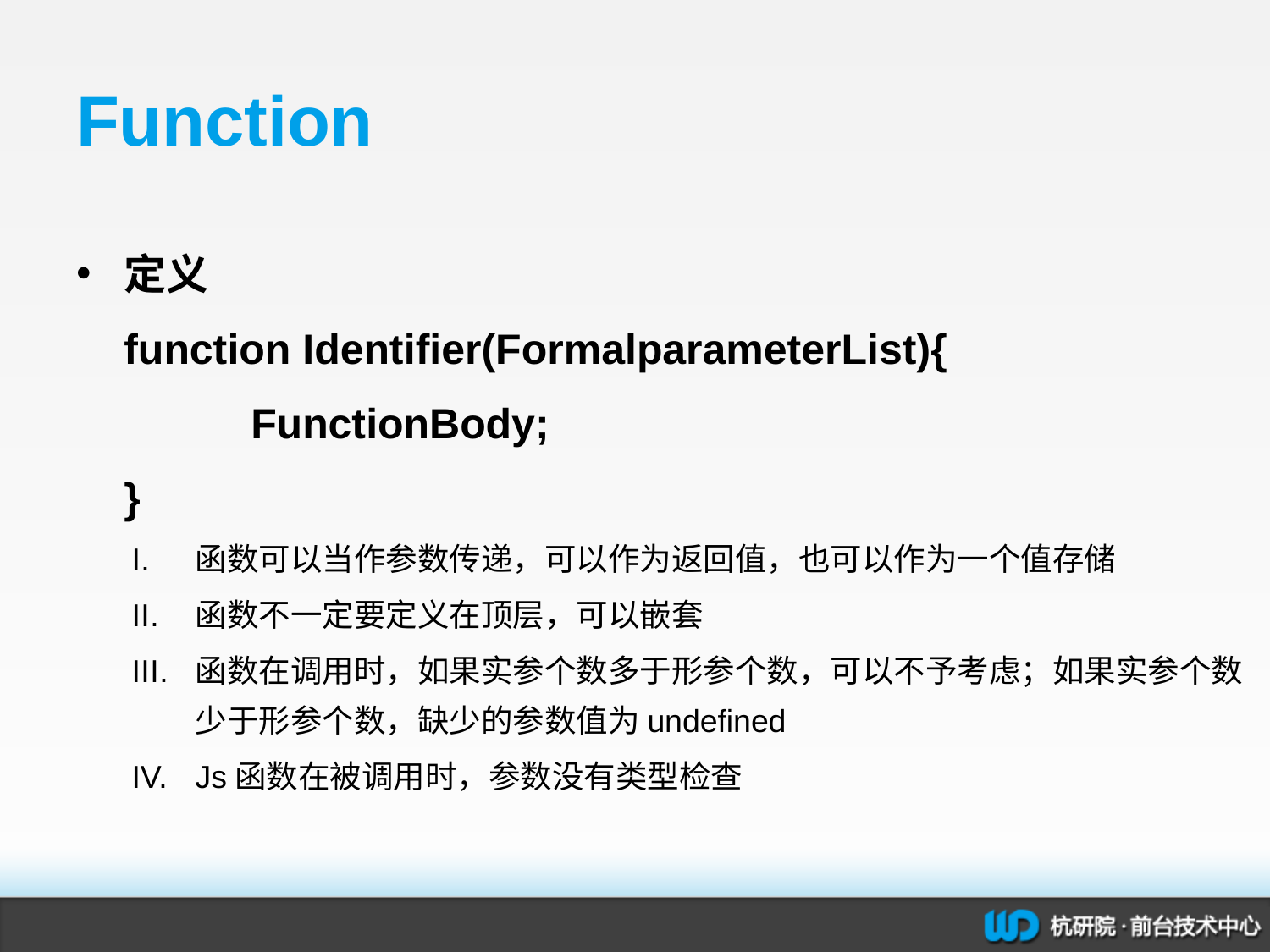

# Function
定义
	function Identifier(FormalparameterList){
		FunctionBody;
	}
函数可以当作参数传递，可以作为返回值，也可以作为一个值存储
函数不一定要定义在顶层，可以嵌套
函数在调用时，如果实参个数多于形参个数，可以不予考虑；如果实参个数少于形参个数，缺少的参数值为undefined
Js函数在被调用时，参数没有类型检查